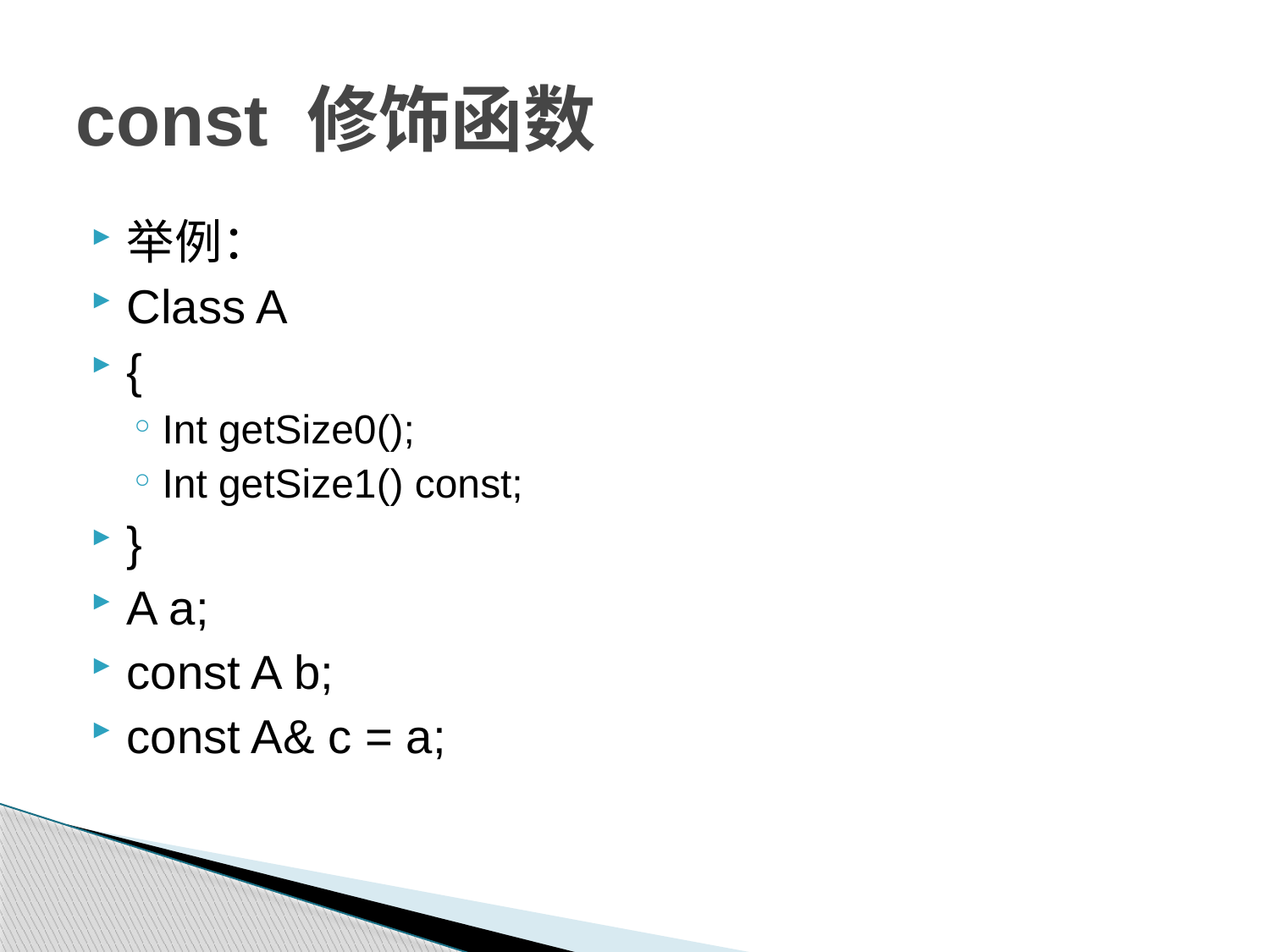

# const 修饰函数
举例：
Class A
{
Int getSize0();
Int getSize1() const;
}
A a;
const A b;
const A& c = a;